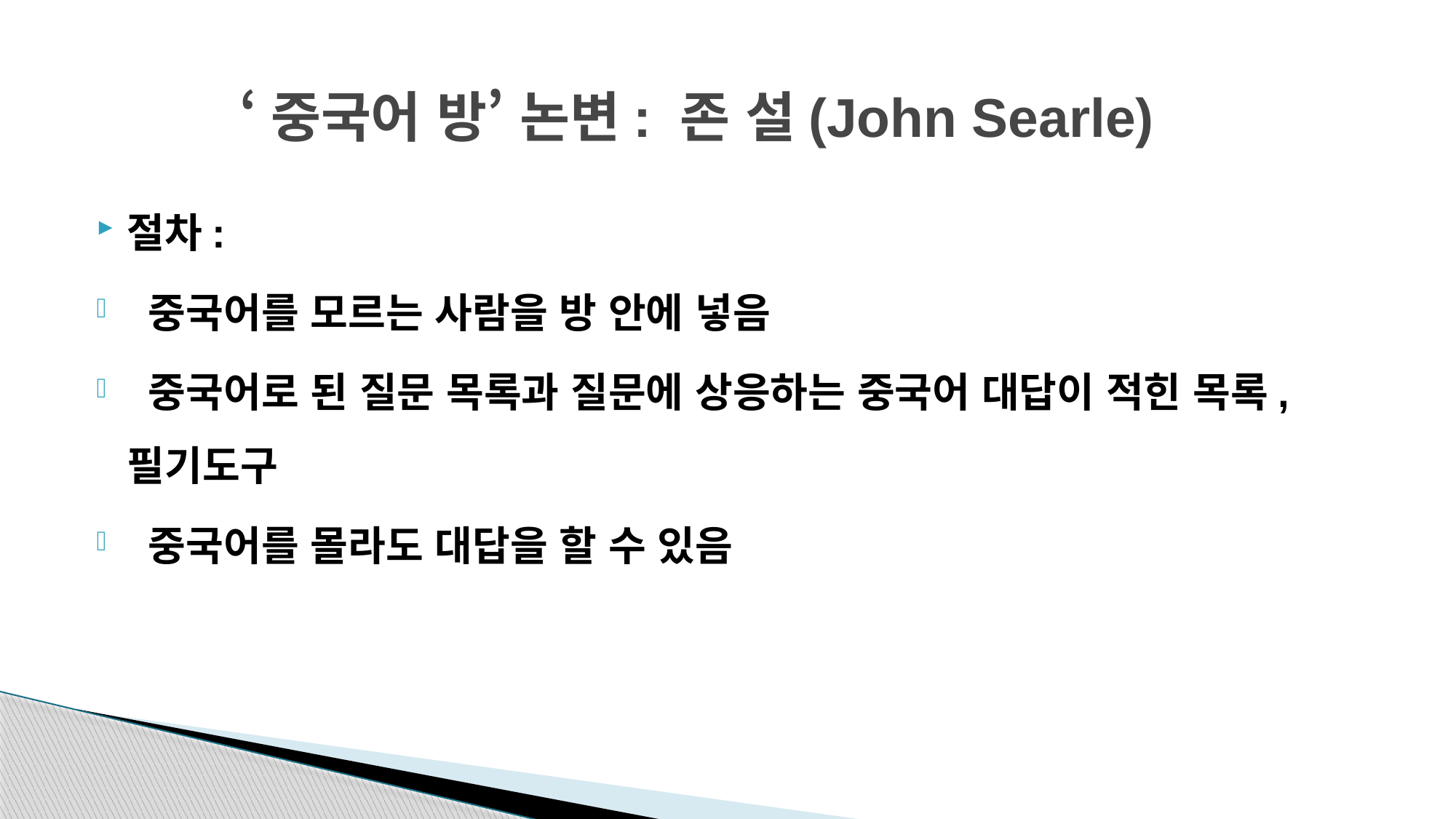

# ‘중국어 방’ 논변: 존 설(John Searle)
절차:
 중국어를 모르는 사람을 방 안에 넣음
 중국어로 된 질문 목록과 질문에 상응하는 중국어 대답이 적힌 목록, 필기도구
 중국어를 몰라도 대답을 할 수 있음